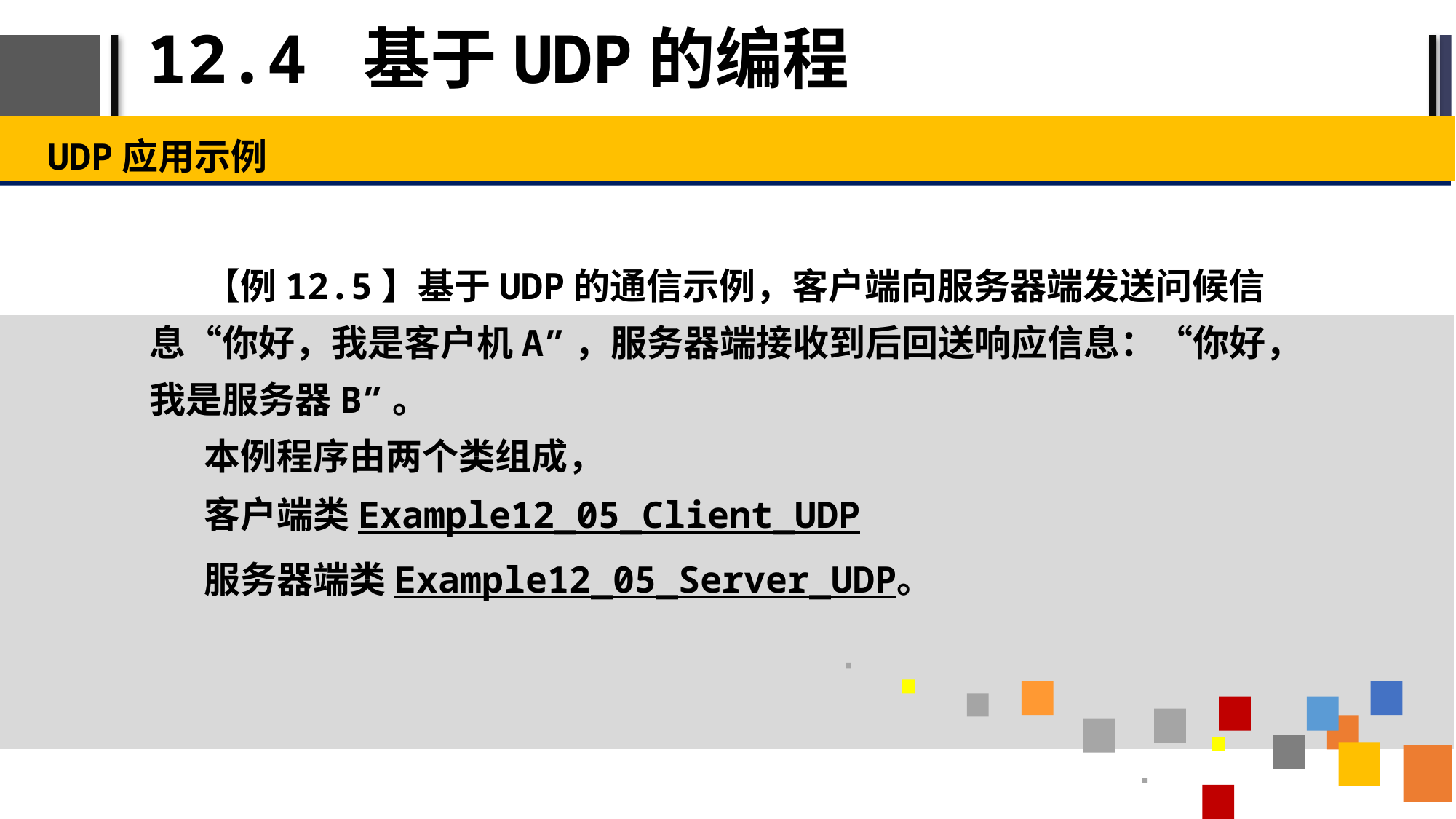

# 12.4 基于UDP的编程

UDP应用示例

【例12.5】基于UDP的通信示例，客户端向服务器端发送问候信息“你好，我是客户机A”，服务器端接收到后回送响应信息：“你好，我是服务器B”。
本例程序由两个类组成，
客户端类Example12_05_Client_UDP
服务器端类Example12_05_Server_UDP。